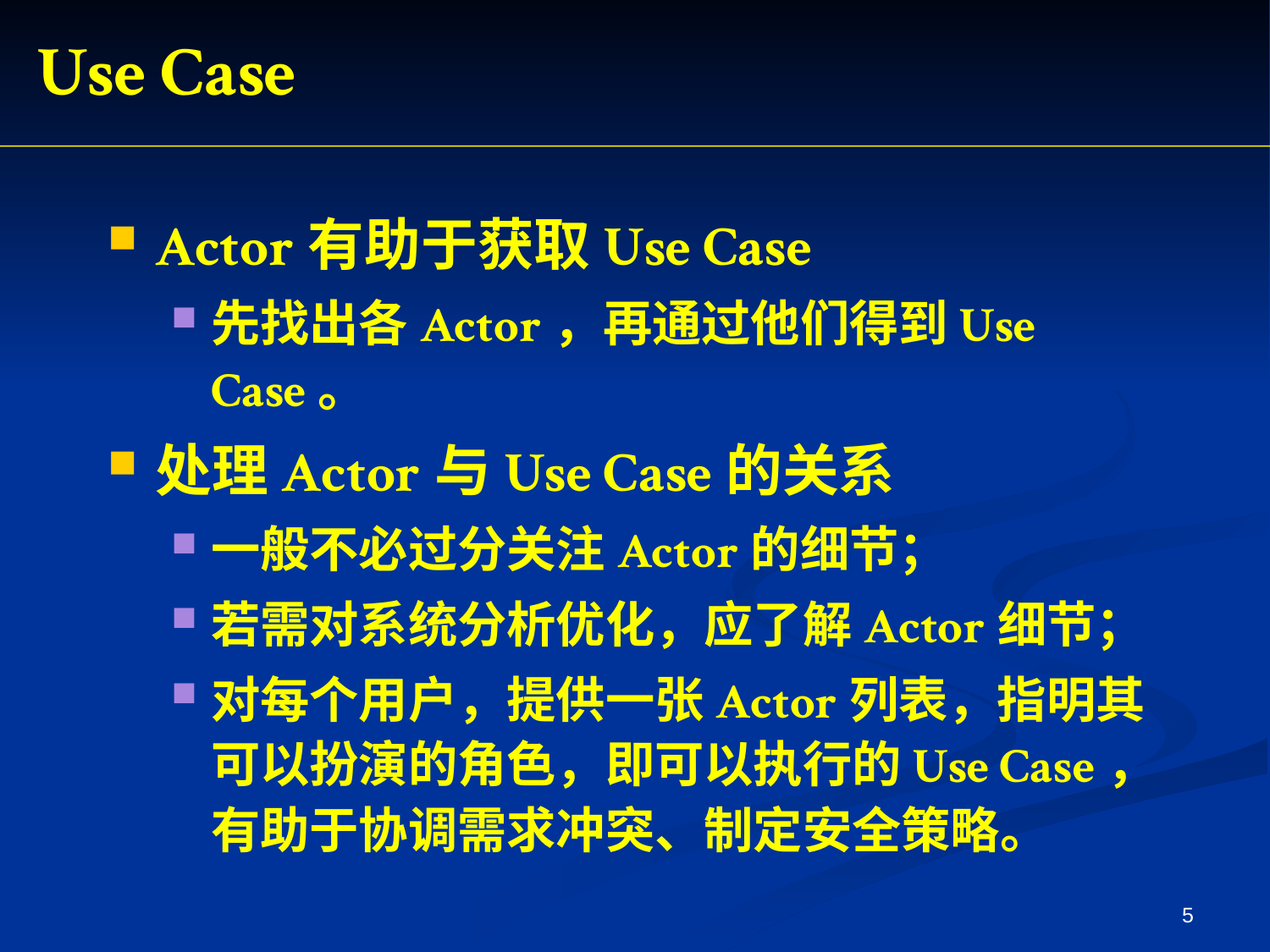

Use Case

Actor有助于获取Use Case
先找出各Actor，再通过他们得到Use Case。
处理Actor与Use Case的关系
一般不必过分关注Actor的细节；
若需对系统分析优化，应了解Actor细节；
对每个用户，提供一张Actor列表，指明其可以扮演的角色，即可以执行的Use Case，有助于协调需求冲突、制定安全策略。
5